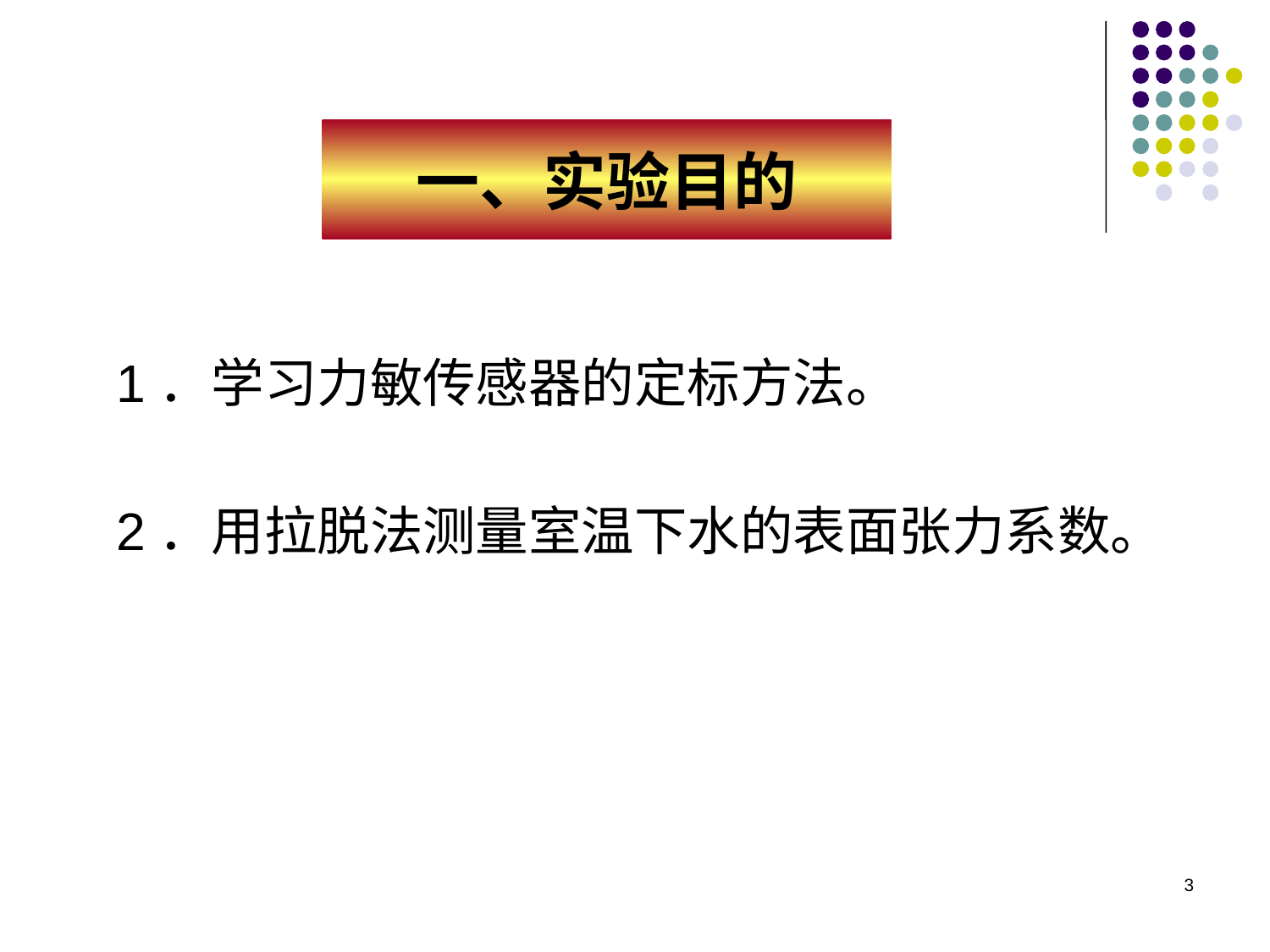

一、实验目的

1．学习力敏传感器的定标方法。

2．用拉脱法测量室温下水的表面张力系数。
3